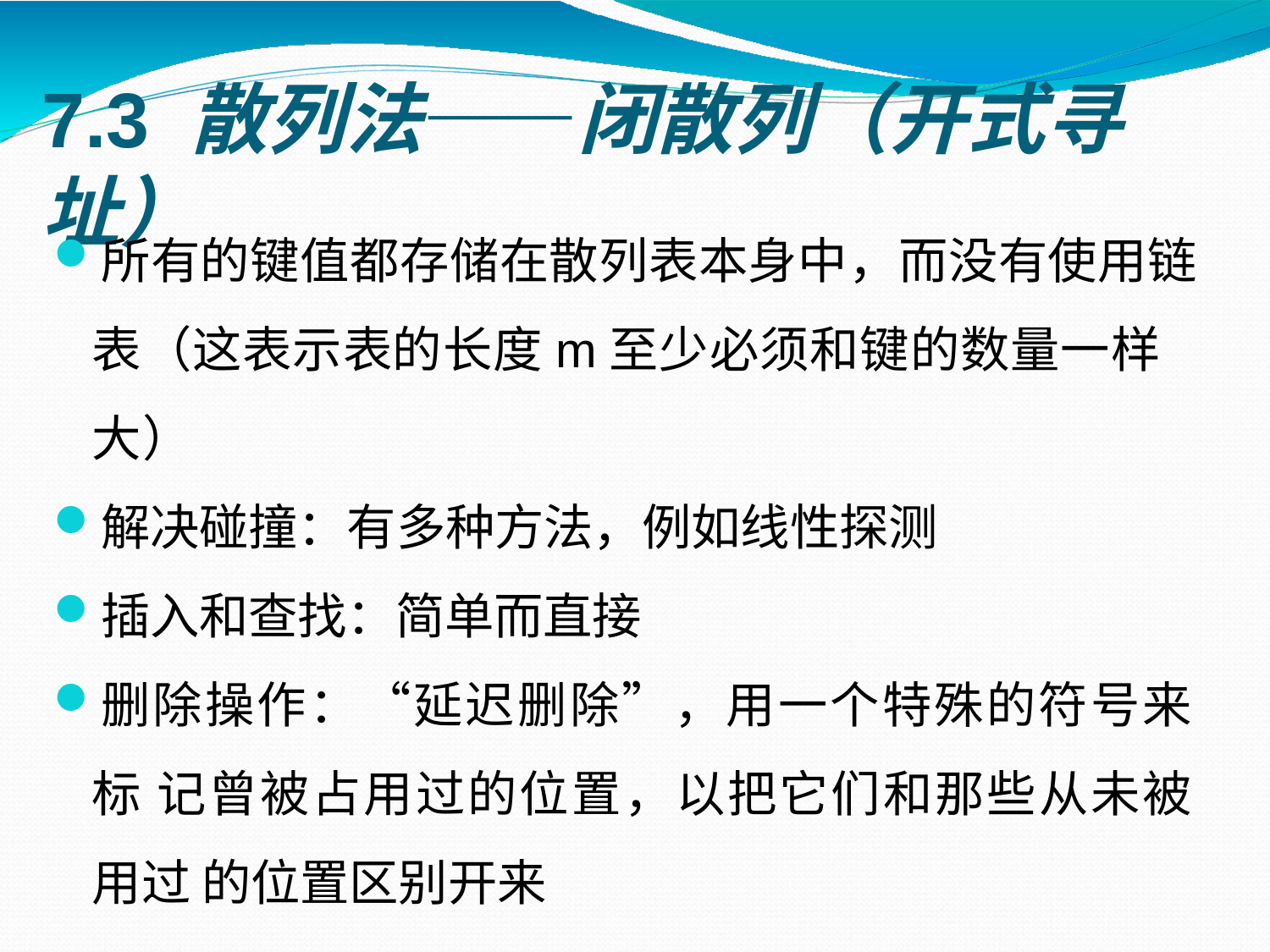

# 7.3 散列法——闭散列（开式寻址）
所有的键值都存储在散列表本身中，而没有使用链 表（这表示表的长度m至少必须和键的数量一样大）
解决碰撞：有多种方法，例如线性探测
插入和查找：简单而直接
删除操作：“延迟删除”，用一个特殊的符号来标 记曾被占用过的位置，以把它们和那些从未被用过 的位置区别开来